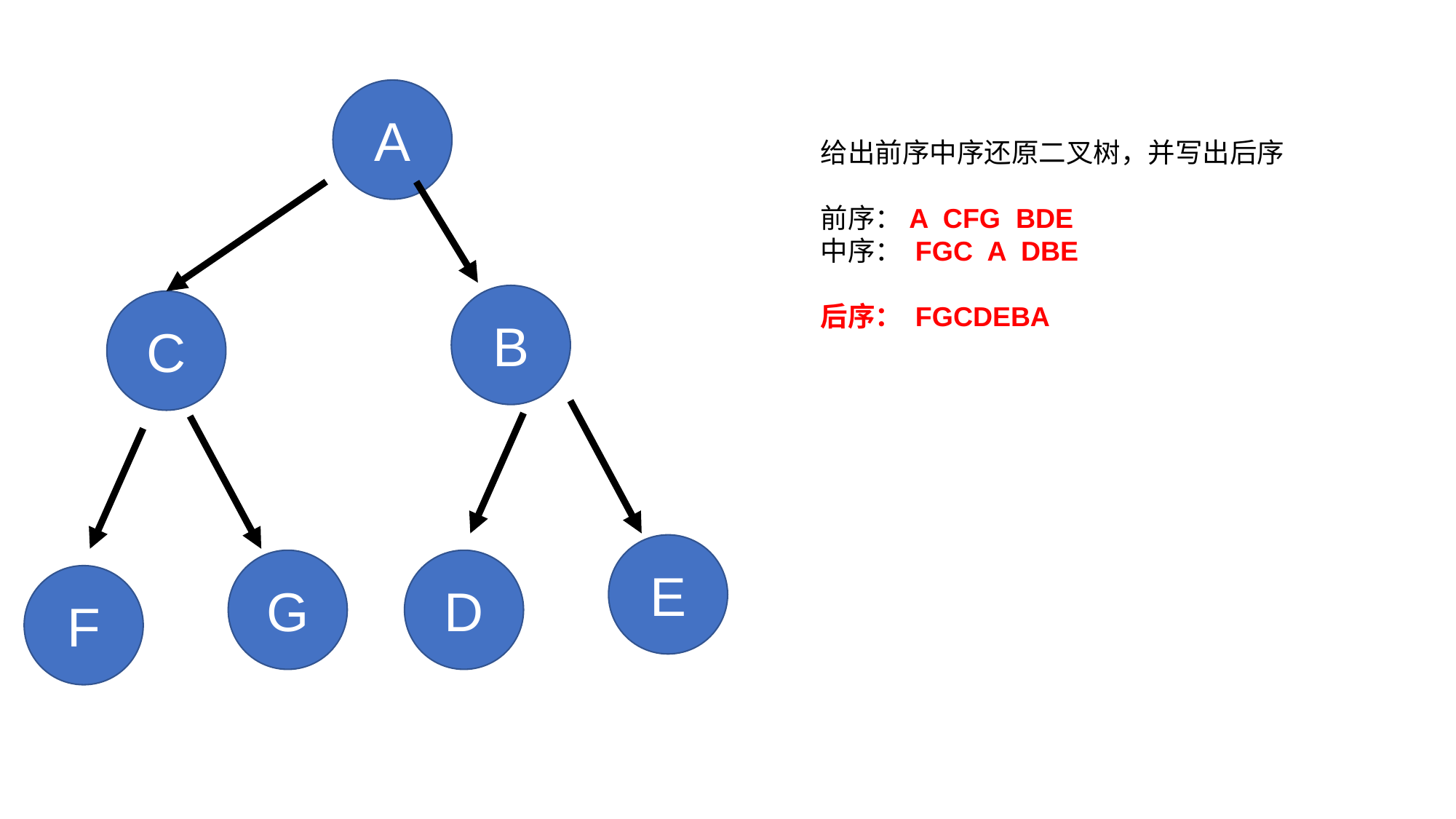

A
给出前序中序还原二叉树，并写出后序

前序：A  CFG  BDE
中序： FGC  A  DBE

后序： FGCDEBA
B
C
E
G
D
F